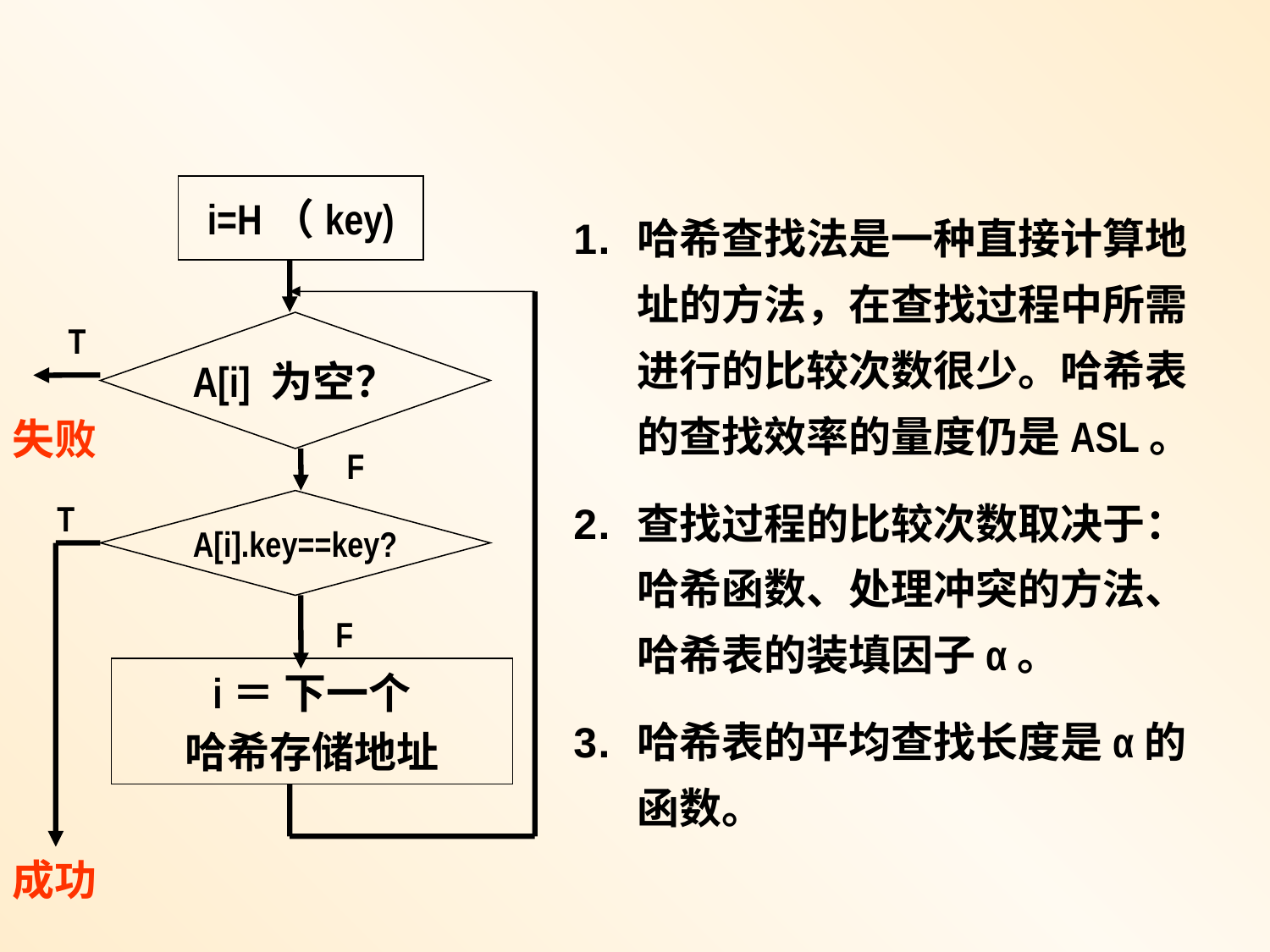

i=H（key)

T
A[i] 为空？

失败
F

T
A[i].key==key?

F
i＝ 下一个
哈希存储地址

成功
哈希查找法是一种直接计算地址的方法，在查找过程中所需进行的比较次数很少。哈希表的查找效率的量度仍是ASL。
查找过程的比较次数取决于：哈希函数、处理冲突的方法、哈希表的装填因子α。
哈希表的平均查找长度是α的函数。